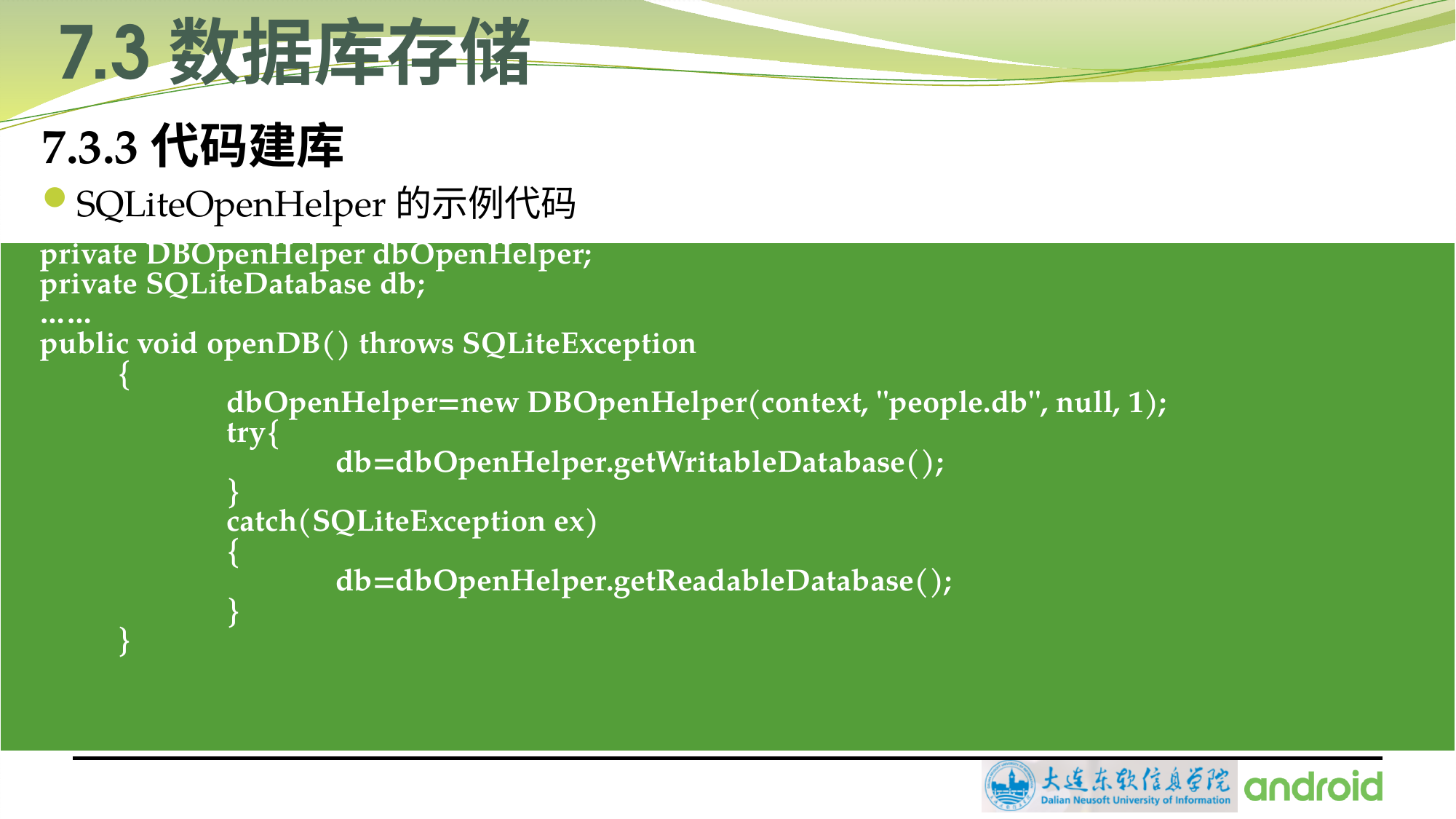

# 7.3数据库存储
7.3.3代码建库
SQLiteOpenHelper的示例代码

| private DBOpenHelper dbOpenHelper; private SQLiteDatabase db; …… public void openDB() throws SQLiteException { dbOpenHelper=new DBOpenHelper(context, "people.db", null, 1); try{ db=dbOpenHelper.getWritableDatabase(); } catch(SQLiteException ex) { db=dbOpenHelper.getReadableDatabase(); } } |
| --- |